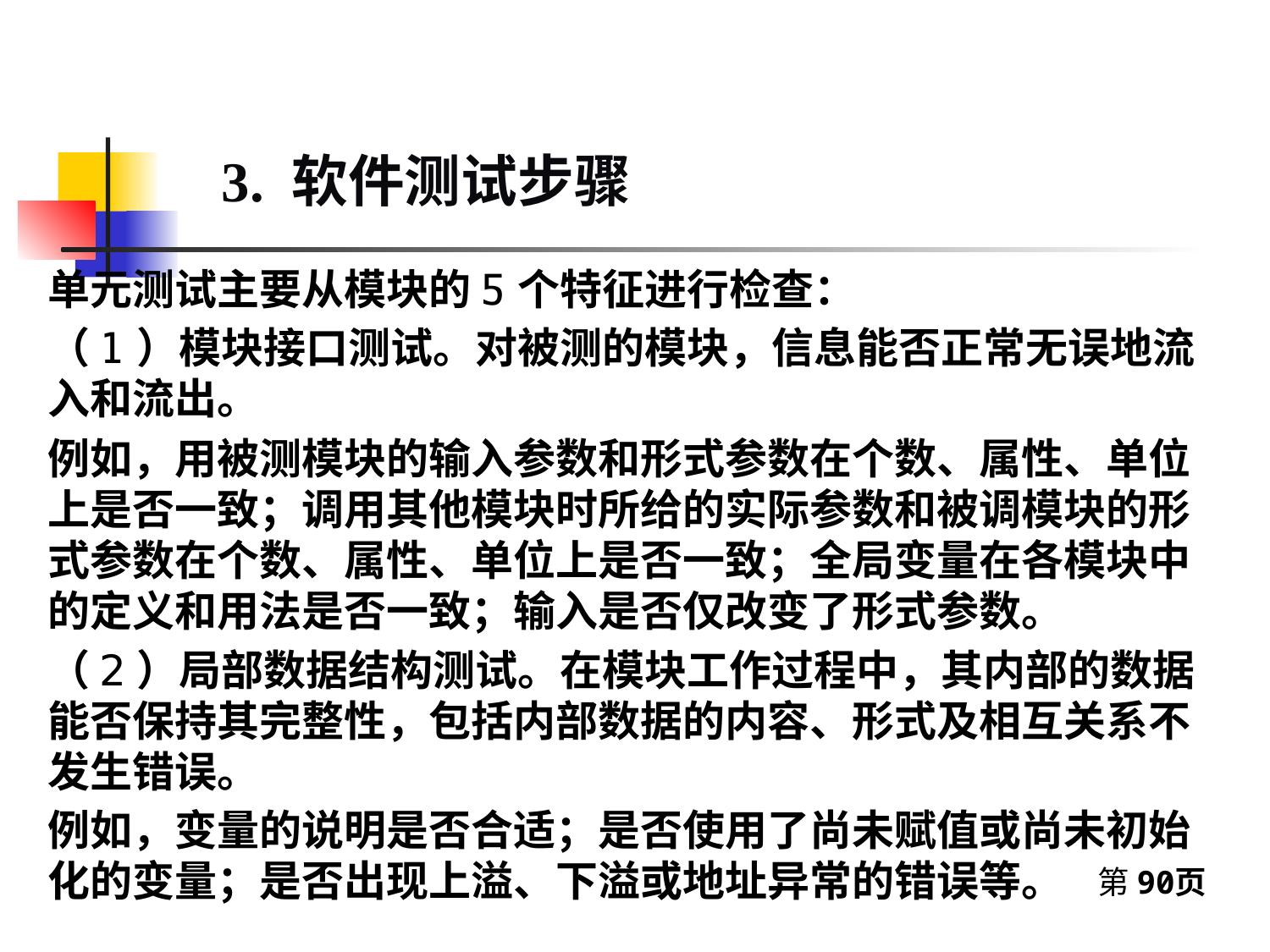

3. 软件测试步骤
单元测试主要从模块的5个特征进行检查：
（1）模块接口测试。对被测的模块，信息能否正常无误地流入和流出。
例如，用被测模块的输入参数和形式参数在个数、属性、单位上是否一致；调用其他模块时所给的实际参数和被调模块的形式参数在个数、属性、单位上是否一致；全局变量在各模块中的定义和用法是否一致；输入是否仅改变了形式参数。
（2）局部数据结构测试。在模块工作过程中，其内部的数据能否保持其完整性，包括内部数据的内容、形式及相互关系不发生错误。
例如，变量的说明是否合适；是否使用了尚未赋值或尚未初始化的变量；是否出现上溢、下溢或地址异常的错误等。